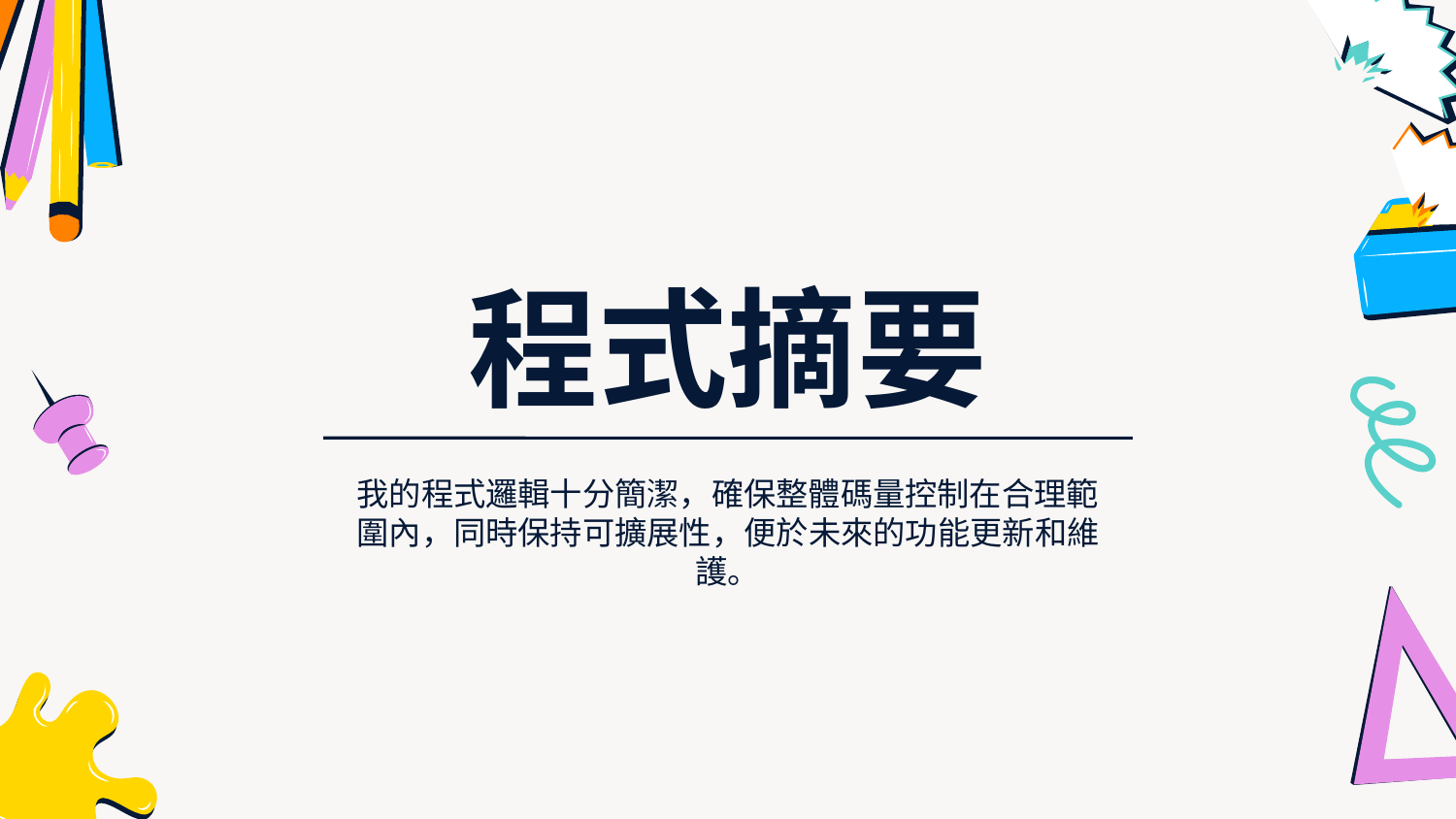

程式摘要
我的程式邏輯十分簡潔，確保整體碼量控制在合理範圍內，同時保持可擴展性，便於未來的功能更新和維護。